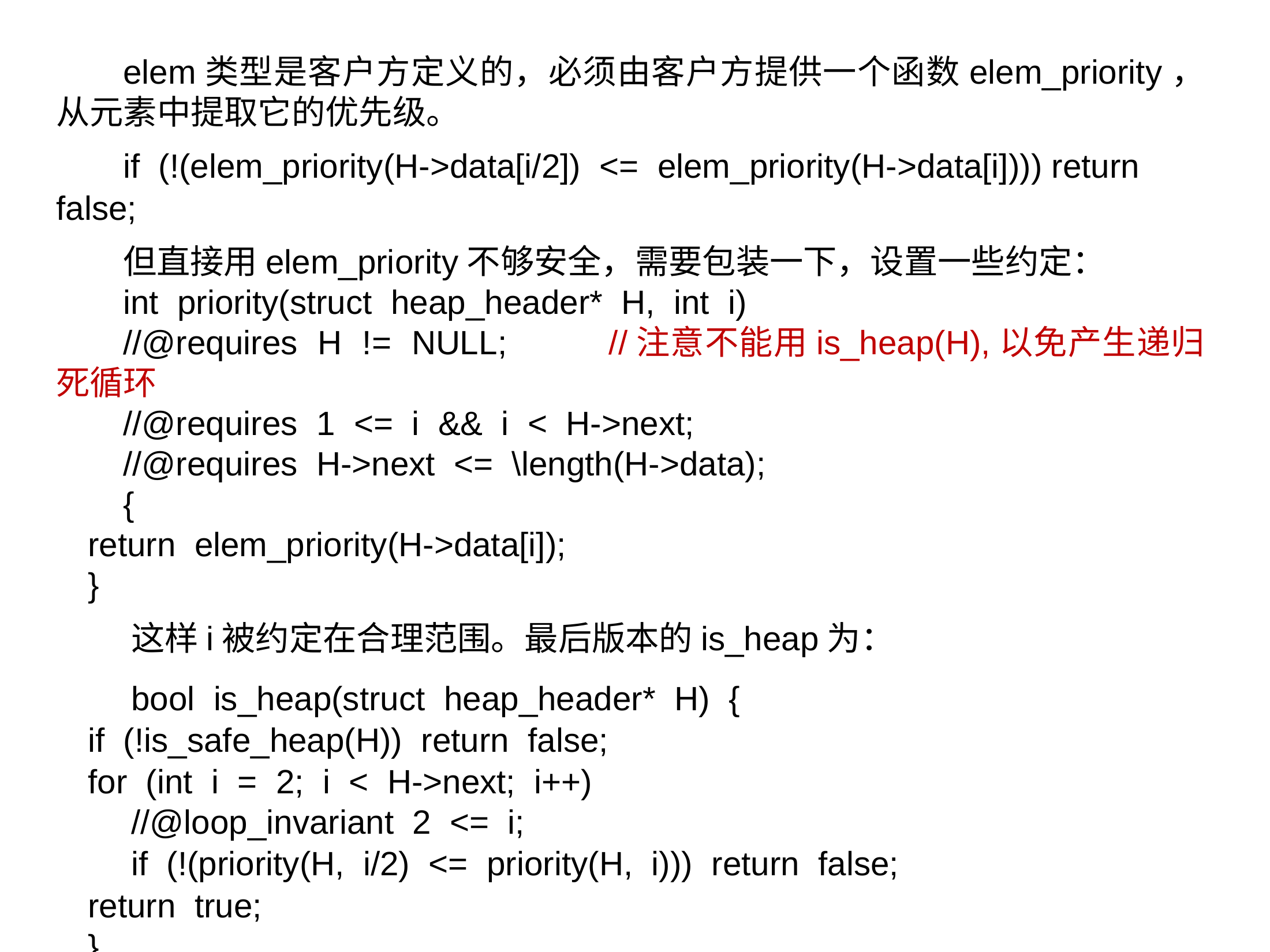

elem类型是客户方定义的，必须由客户方提供一个函数elem_priority，从元素中提取它的优先级。
if  (!(elem_priority(H->data[i/2])  <=  elem_priority(H->data[i]))) return  false;
但直接用elem_priority不够安全，需要包装一下，设置一些约定：
int  priority(struct  heap_header*  H,  int  i)
//@requires  H  !=  NULL;          //注意不能用is_heap(H),以免产生递归死循环
//@requires  1  <=  i  &&  i  <  H->next;
//@requires  H->next  <=  \length(H->data);
{
return  elem_priority(H->data[i]);
}
这样i被约定在合理范围。最后版本的is_heap为：
bool  is_heap(struct  heap_header*  H)  {
if  (!is_safe_heap(H))  return  false;
for  (int  i  =  2;  i  <  H->next;  i++)
//@loop_invariant  2  <=  i;
if  (!(priority(H,  i/2)  <=  priority(H,  i)))  return  false;
return  true;
}